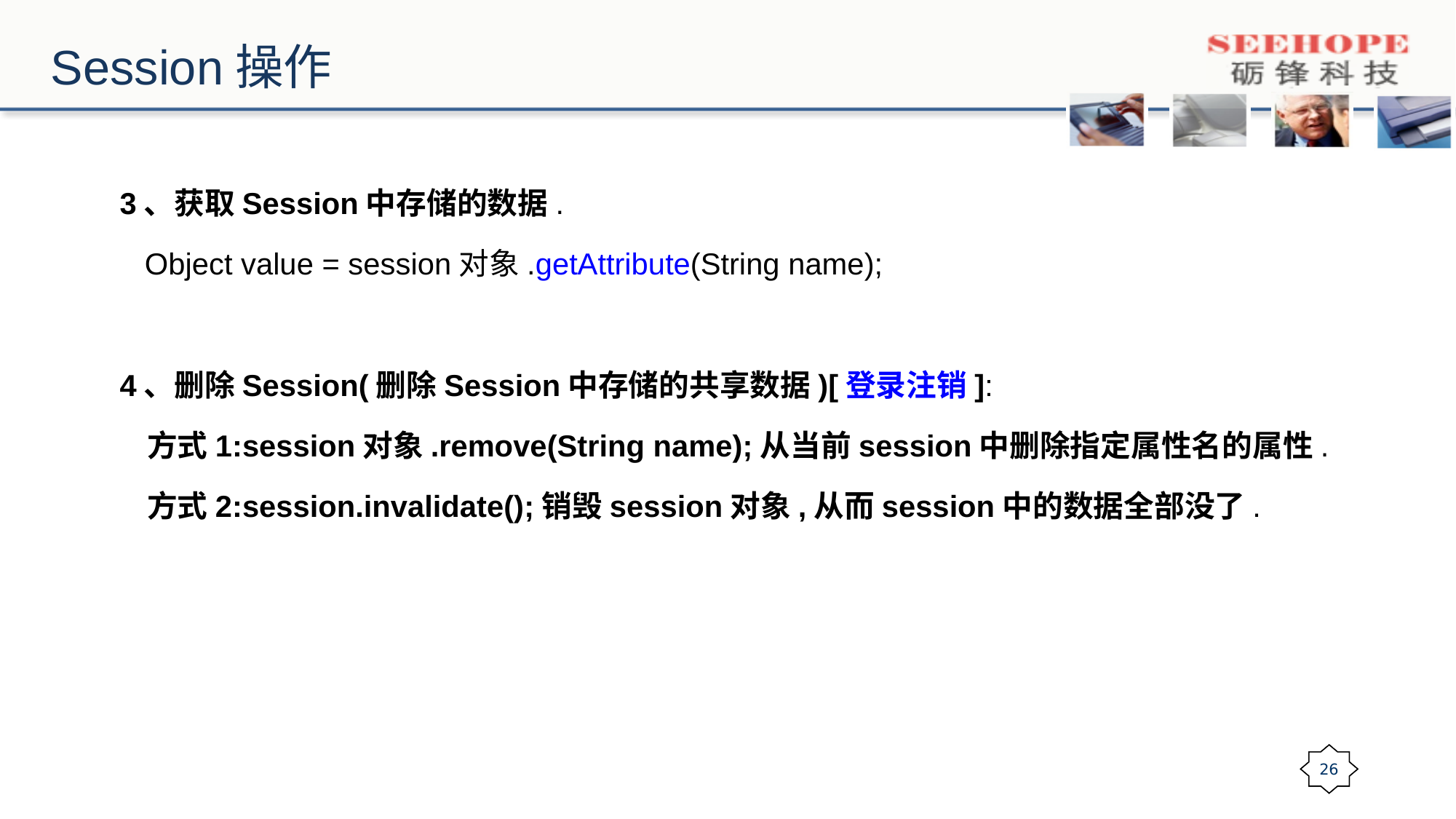

# Session操作
3、获取Session中存储的数据.
   Object value = session对象.getAttribute(String name);

4、删除Session(删除Session中存储的共享数据)[登录注销]:
   方式1:session对象.remove(String name);从当前session中删除指定属性名的属性.
   方式2:session.invalidate();销毁session对象,从而session中的数据全部没了.